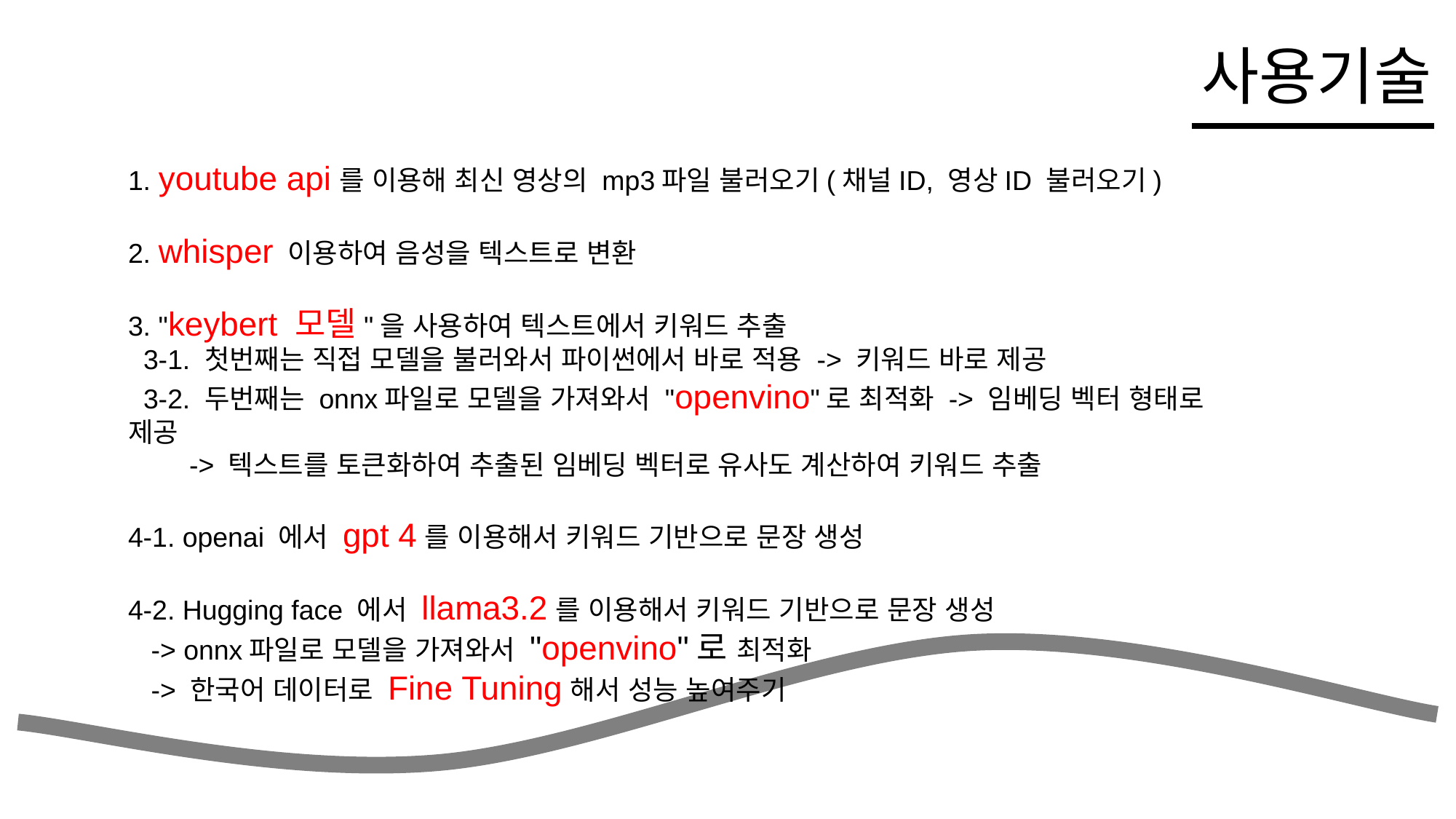

# 사용기술
1. youtube api를 이용해 최신 영상의 mp3파일 불러오기(채널ID, 영상ID 불러오기)

2. whisper 이용하여 음성을 텍스트로 변환

3. "keybert 모델"을 사용하여 텍스트에서 키워드 추출
  3-1. 첫번째는 직접 모델을 불러와서 파이썬에서 바로 적용 -> 키워드 바로 제공
  3-2. 두번째는 onnx파일로 모델을 가져와서 "openvino"로 최적화 -> 임베딩 벡터 형태로 제공
        -> 텍스트를 토큰화하여 추출된 임베딩 벡터로 유사도 계산하여 키워드 추출

4-1. openai 에서 gpt 4를 이용해서 키워드 기반으로 문장 생성

4-2. Hugging face 에서 llama3.2를 이용해서 키워드 기반으로 문장 생성
   -> onnx파일로 모델을 가져와서 "openvino"로 최적화
   -> 한국어 데이터로 Fine Tuning해서 성능 높여주기